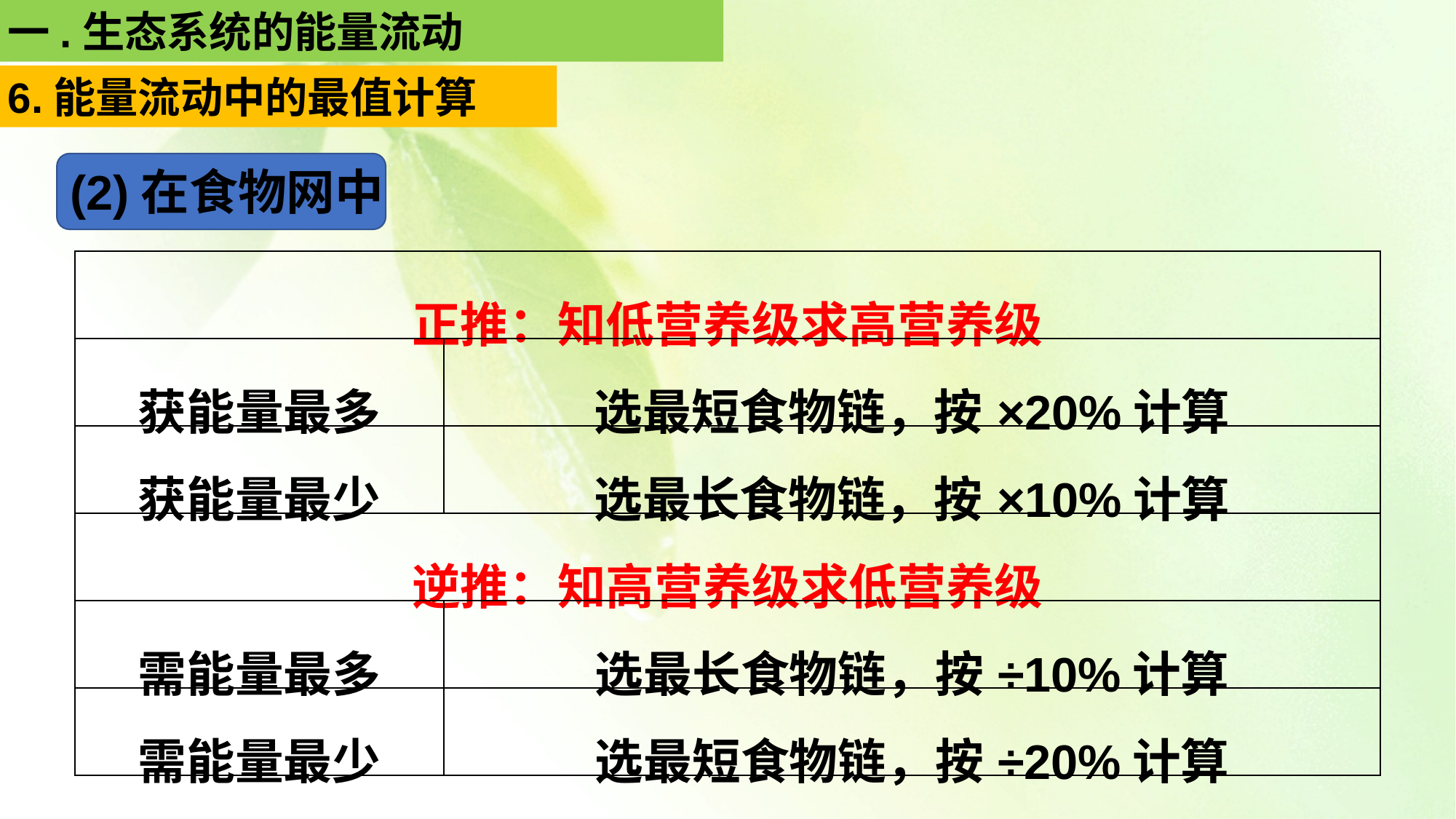

一.生态系统的能量流动
6.能量流动中的最值计算

(2)在食物网中
| 正推：知低营养级求高营养级 |  |
| --- | --- |
| 获能量最多 | 选最短食物链，按×20%计算 |
| 获能量最少 | 选最长食物链，按×10%计算 |
| 逆推：知高营养级求低营养级 |  |
| 需能量最多 | 选最长食物链，按÷10%计算 |
| 需能量最少 | 选最短食物链，按÷20%计算 |